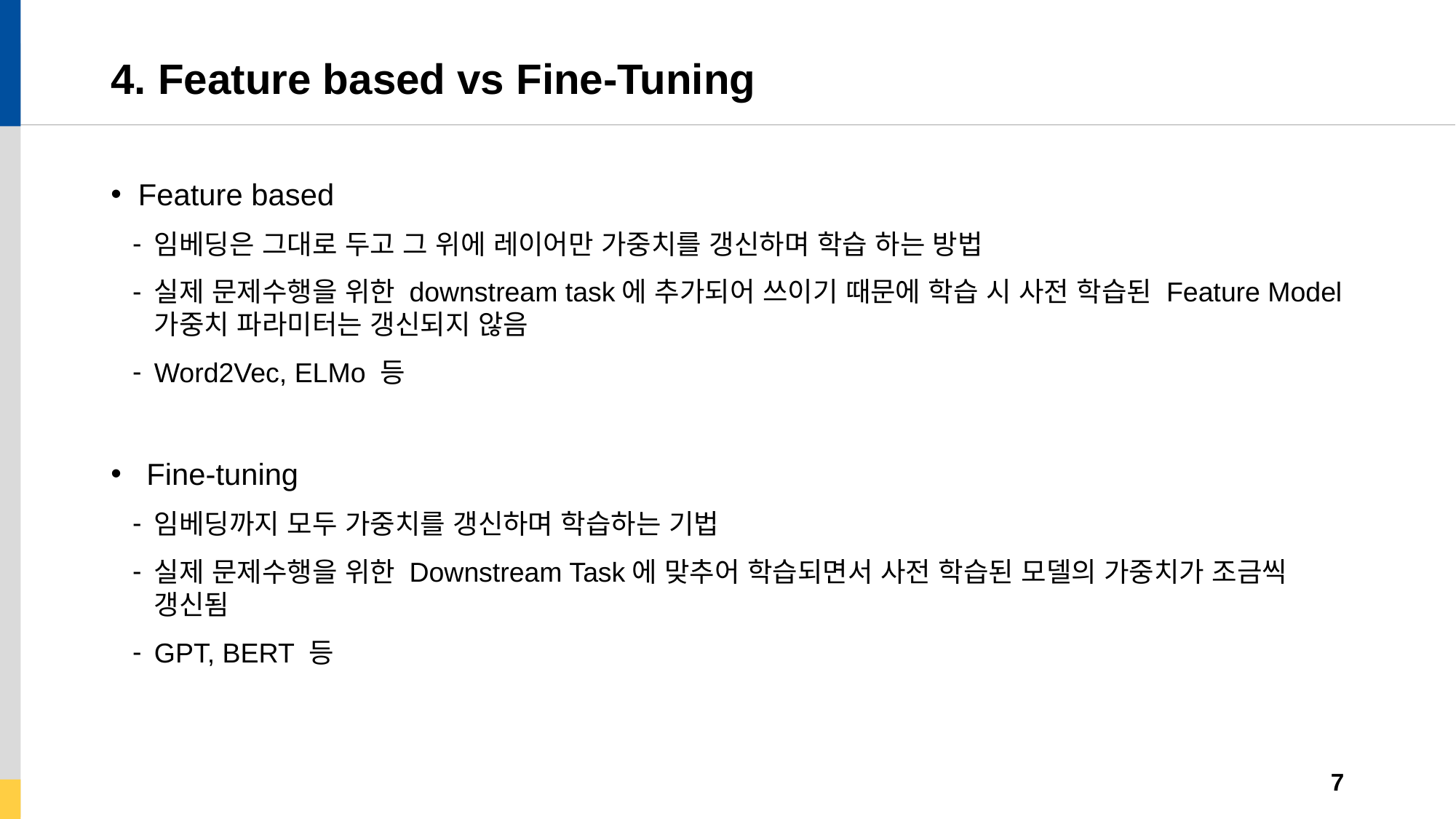

# 4. Feature based vs Fine-Tuning
Feature based
임베딩은 그대로 두고 그 위에 레이어만 가중치를 갱신하며 학습 하는 방법
실제 문제수행을 위한 downstream task에 추가되어 쓰이기 때문에 학습 시 사전 학습된 Feature Model 가중치 파라미터는 갱신되지 않음
Word2Vec, ELMo 등

 Fine-tuning
임베딩까지 모두 가중치를 갱신하며 학습하는 기법
실제 문제수행을 위한 Downstream Task에 맞추어 학습되면서 사전 학습된 모델의 가중치가 조금씩 갱신됨
GPT, BERT 등

7